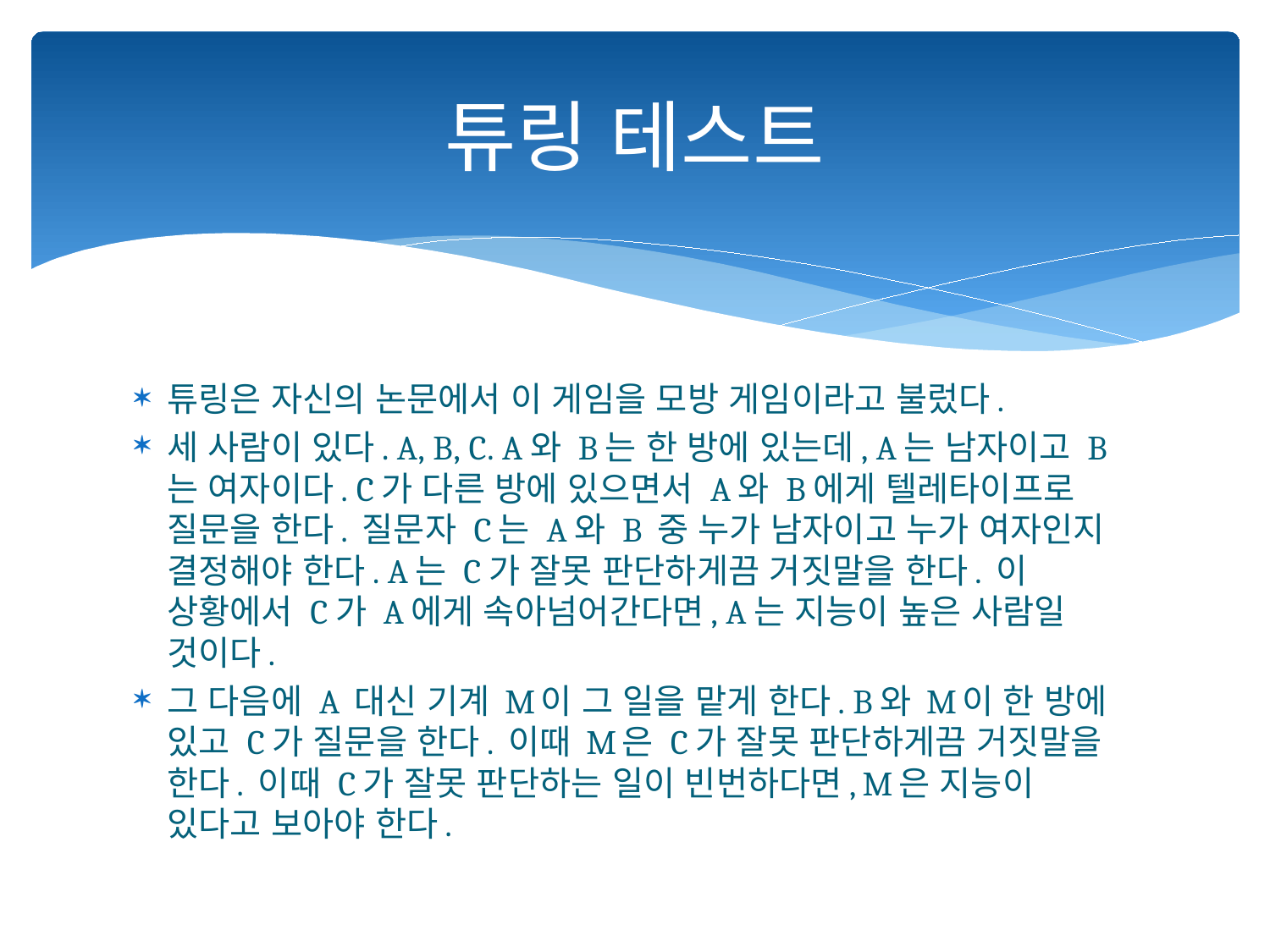

# 튜링 테스트
튜링은 자신의 논문에서 이 게임을 모방 게임이라고 불렀다.
세 사람이 있다. A, B, C. A와 B는 한 방에 있는데, A는 남자이고 B는 여자이다. C가 다른 방에 있으면서 A와 B에게 텔레타이프로 질문을 한다. 질문자 C는 A와 B 중 누가 남자이고 누가 여자인지 결정해야 한다. A는 C가 잘못 판단하게끔 거짓말을 한다. 이 상황에서 C가 A에게 속아넘어간다면, A는 지능이 높은 사람일 것이다.
그 다음에 A 대신 기계 M이 그 일을 맡게 한다. B와 M이 한 방에 있고 C가 질문을 한다. 이때 M은 C가 잘못 판단하게끔 거짓말을 한다. 이때 C가 잘못 판단하는 일이 빈번하다면, M은 지능이 있다고 보아야 한다.